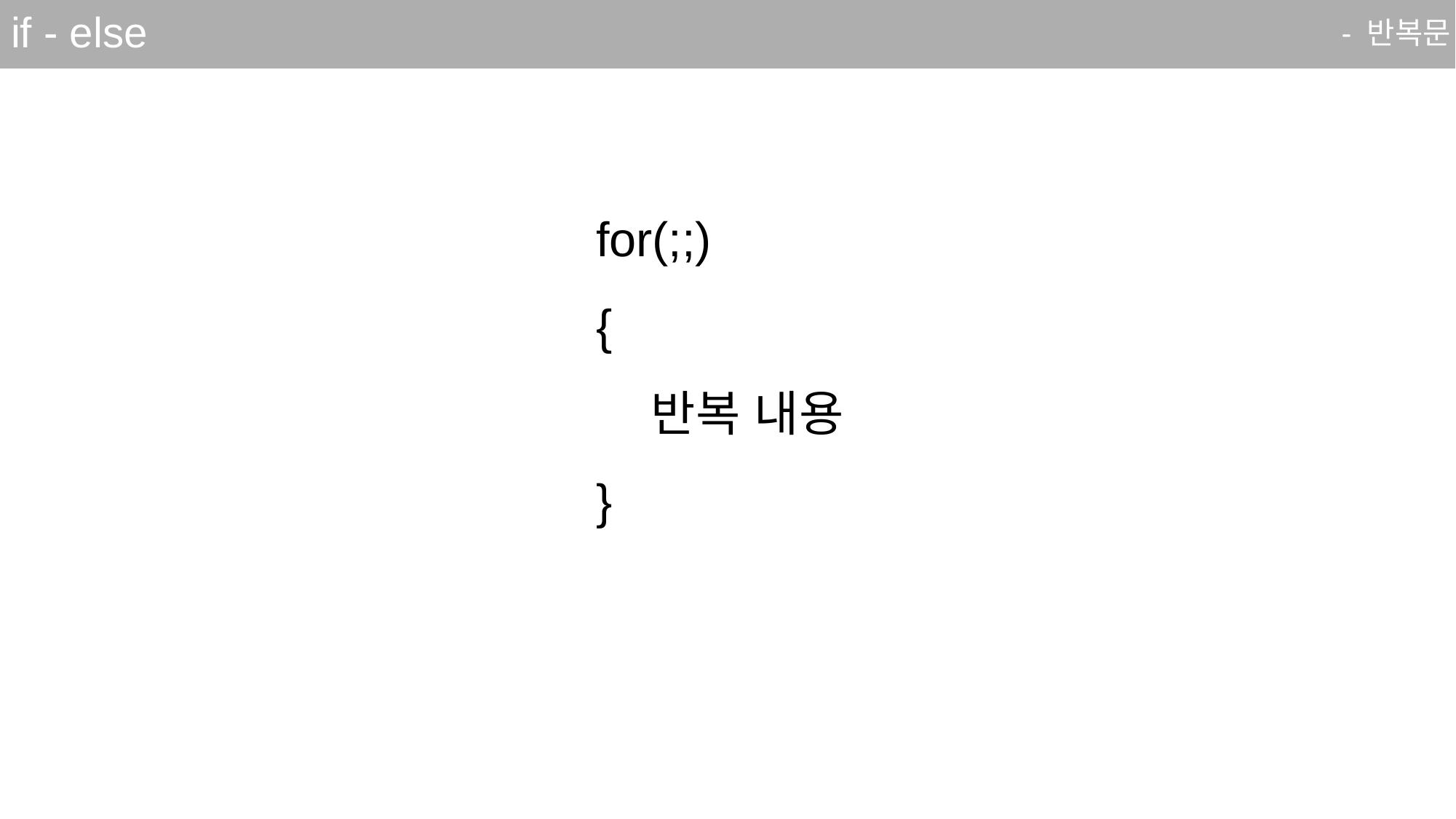

# if - else
- 반복문
for(;;)
{
    반복 내용
}